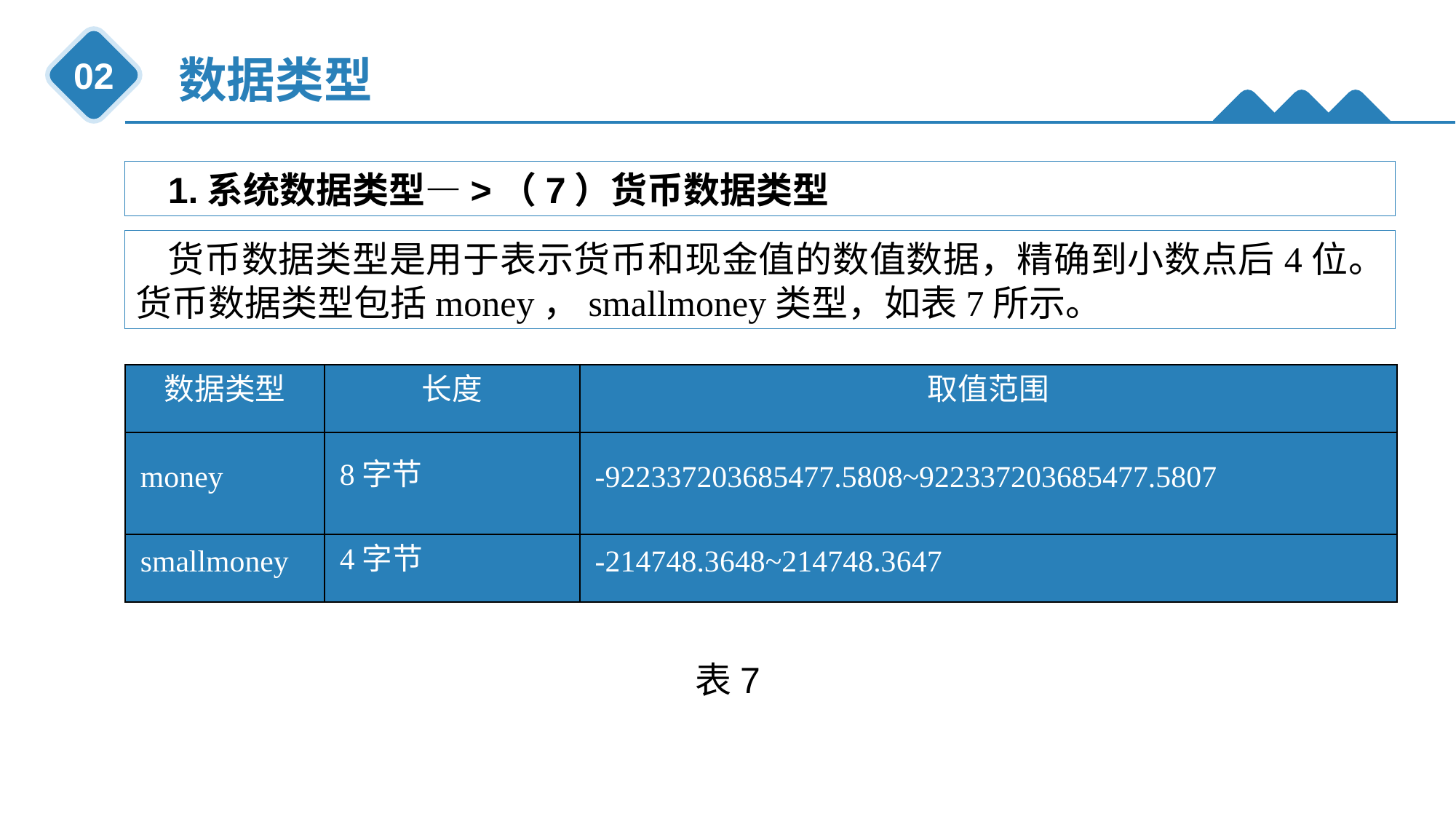

数据类型
02

1.系统数据类型—>（7）货币数据类型
货币数据类型是用于表示货币和现金值的数值数据，精确到小数点后4位。货币数据类型包括money，smallmoney类型，如表7所示。
| 数据类型 | 长度 | 取值范围 |
| --- | --- | --- |
| money | 8字节 | -922337203685477.5808~922337203685477.5807 |
| smallmoney | 4字节 | -214748.3648~214748.3647 |
表7